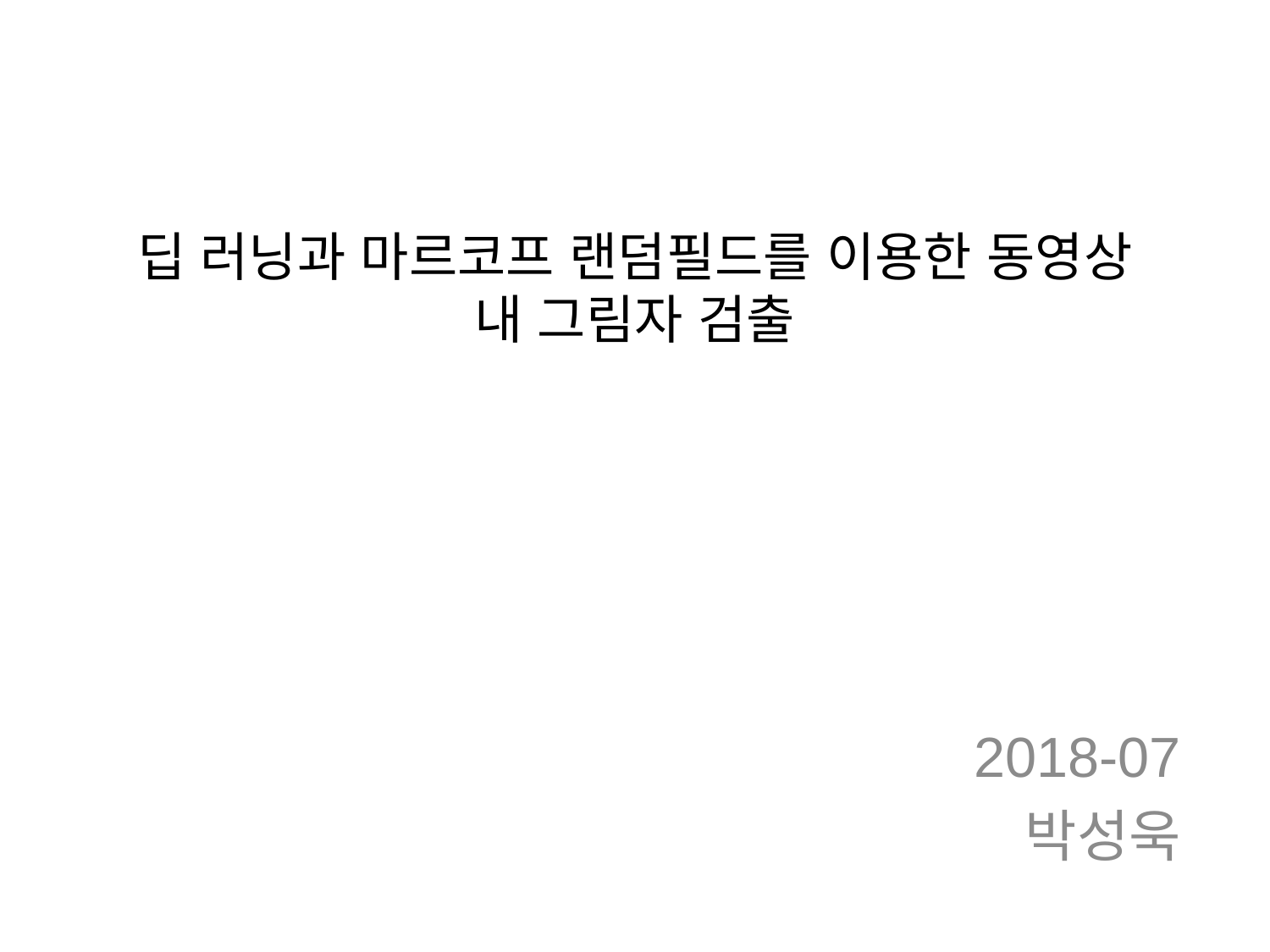

# 딥 러닝과 마르코프 랜덤필드를 이용한 동영상 내 그림자 검출

2018-07
박성욱